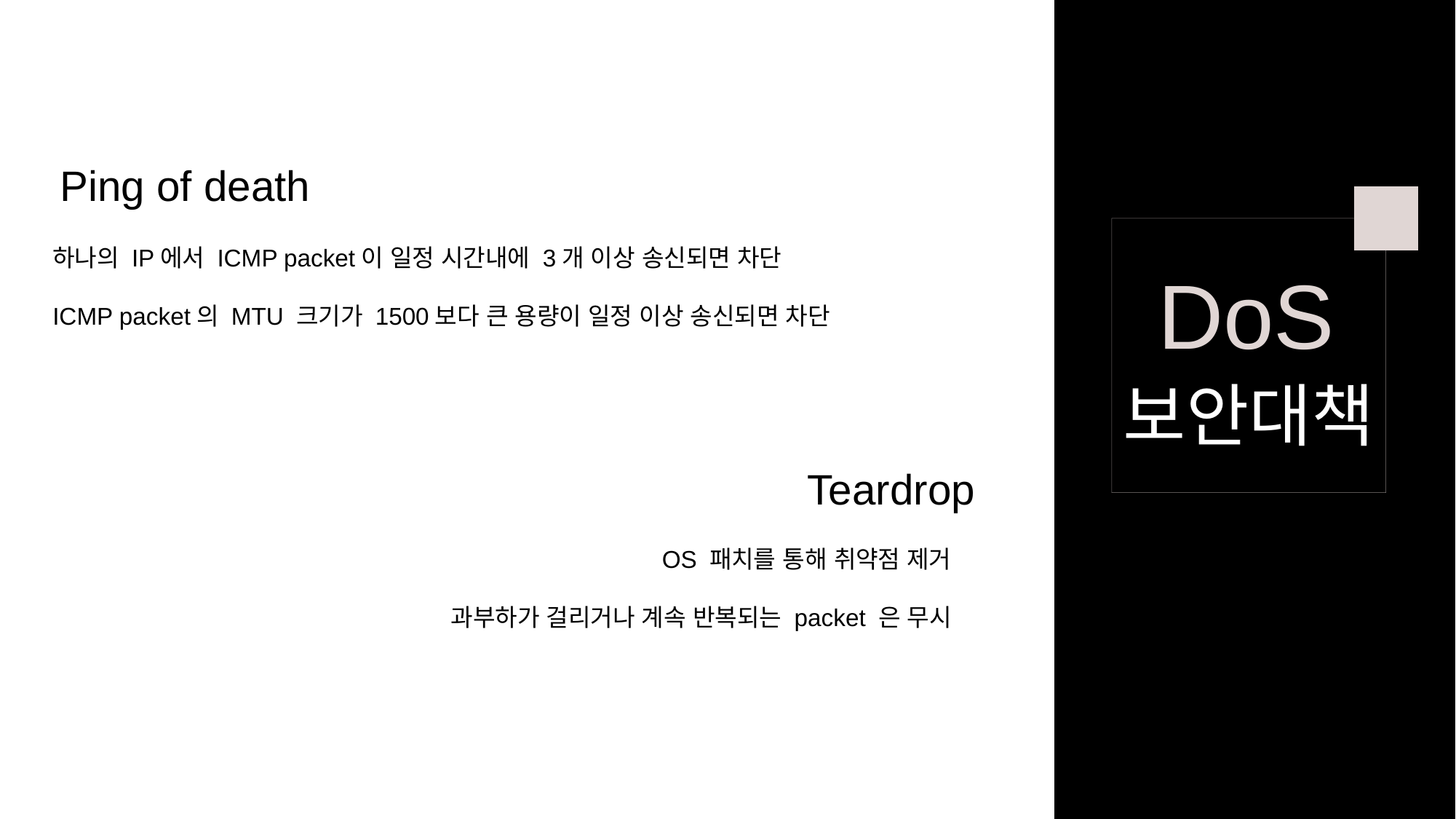

Ping of death

DoS
보안대책

하나의 IP에서 ICMP packet이 일정 시간내에 3개 이상 송신되면 차단

ICMP packet의 MTU 크기가 1500보다 큰 용량이 일정 이상 송신되면 차단

Teardrop
OS 패치를 통해 취약점 제거

과부하가 걸리거나 계속 반복되는 packet 은 무시